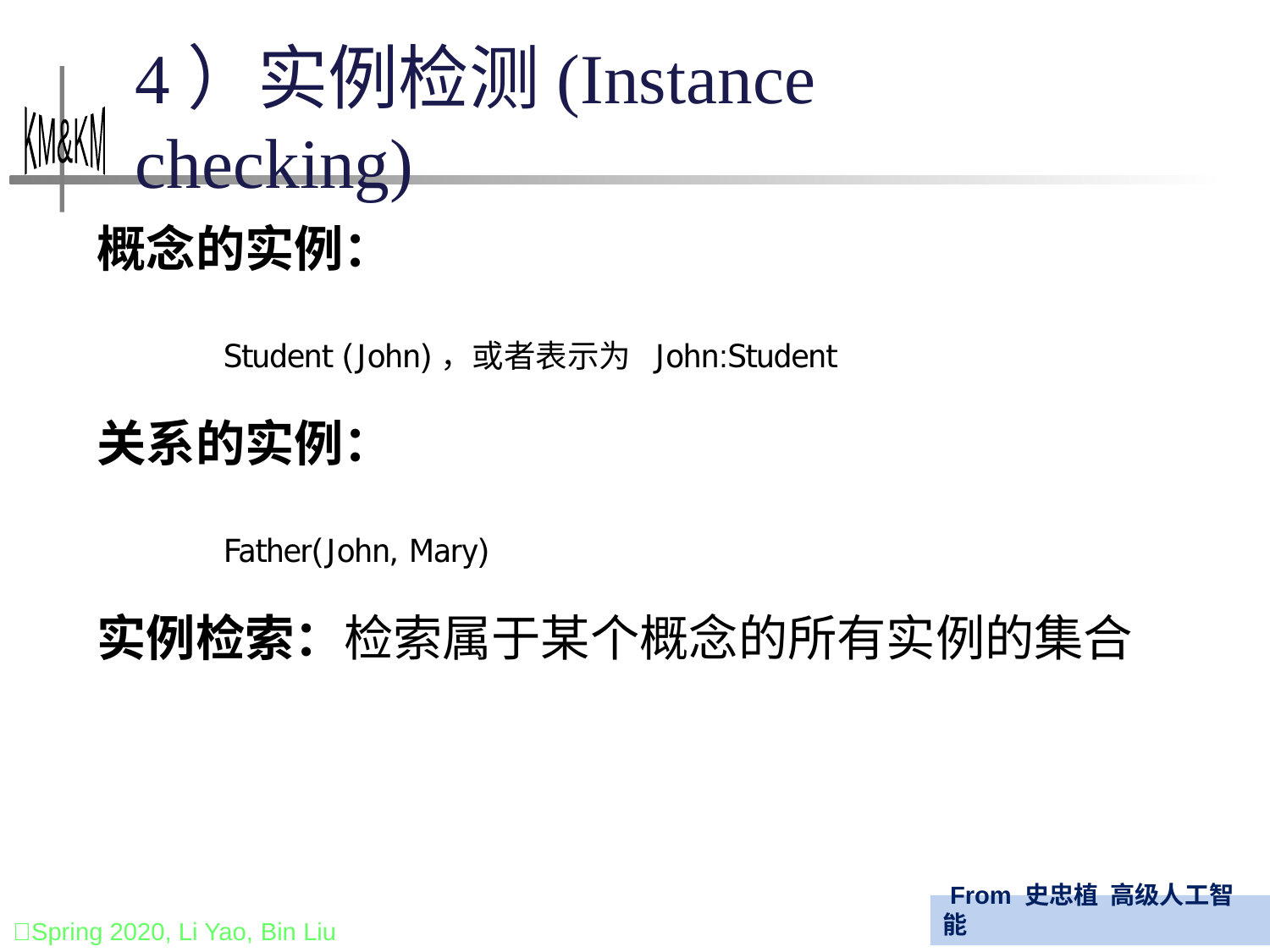

4）实例检测(Instance checking)
概念的实例：

	Student (John)，或者表示为  John:Student

关系的实例：

	Father(John, Mary)

实例检索：检索属于某个概念的所有实例的集合

 From 史忠植  高级人工智能